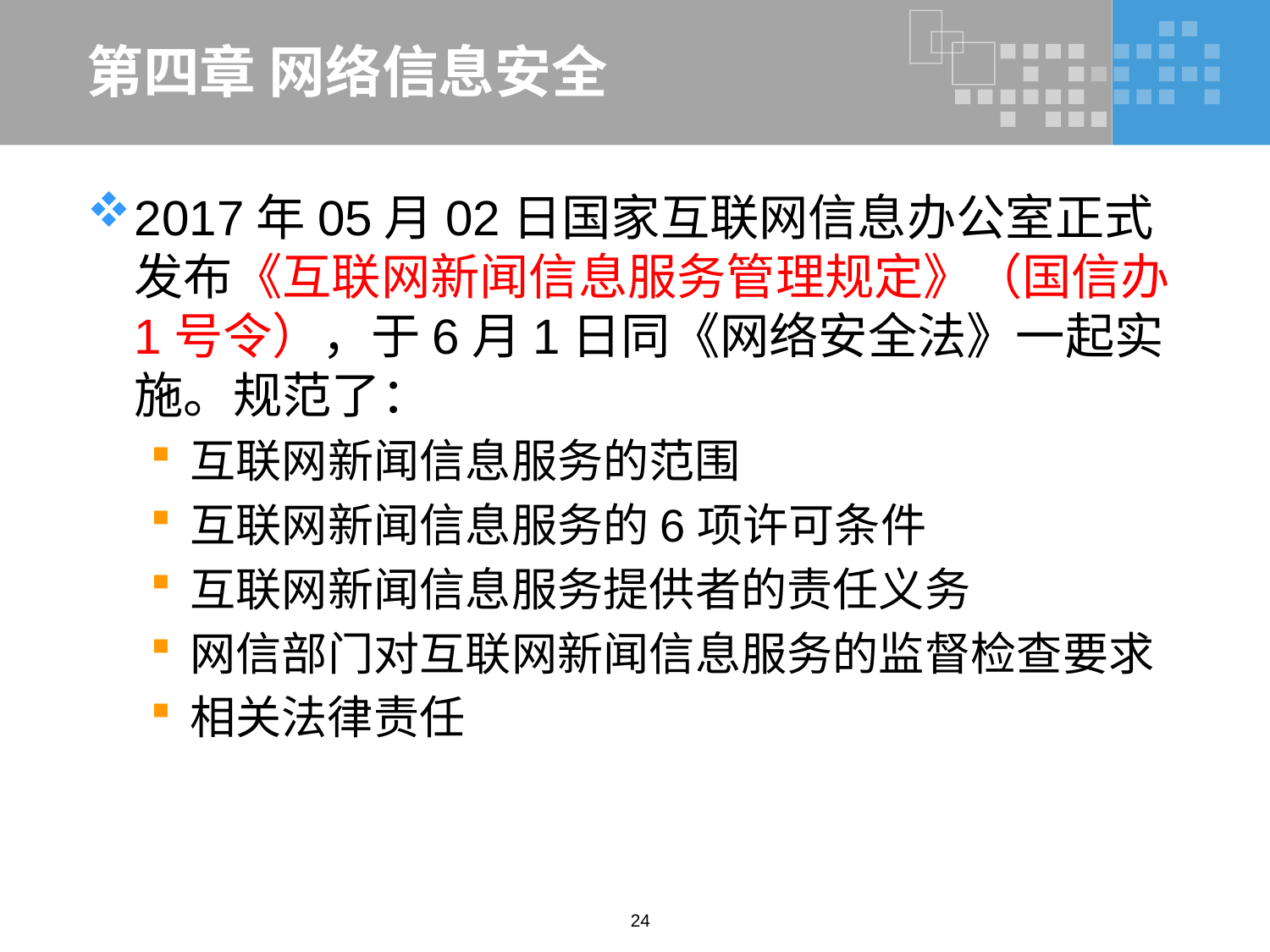

# 第四章 网络信息安全
2017年05月02日国家互联网信息办公室正式发布《互联网新闻信息服务管理规定》（国信办1号令），于6月1日同《网络安全法》一起实施。规范了：
互联网新闻信息服务的范围
互联网新闻信息服务的6项许可条件
互联网新闻信息服务提供者的责任义务
网信部门对互联网新闻信息服务的监督检查要求
相关法律责任

24